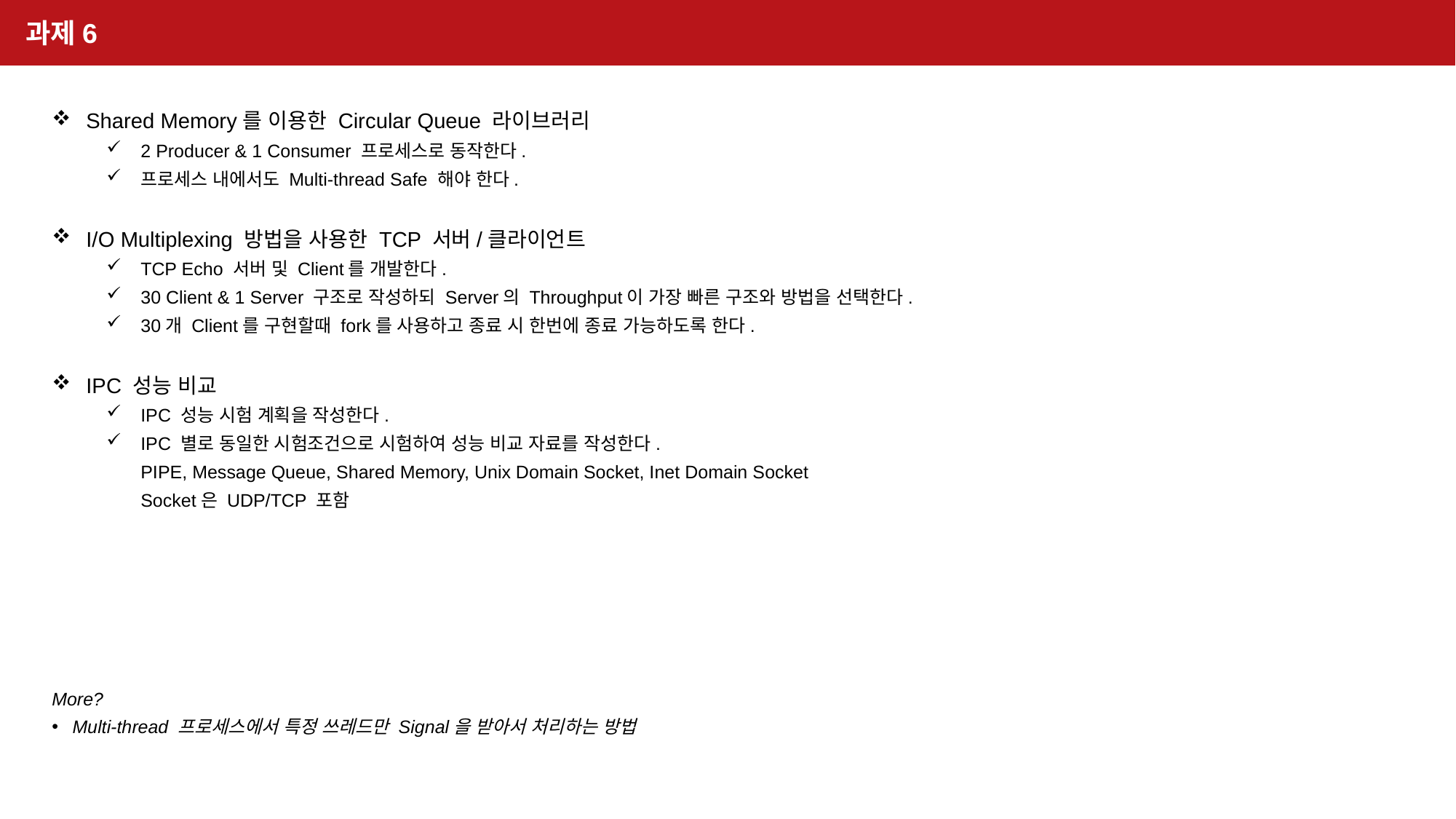

과제6
Shared Memory를 이용한 Circular Queue 라이브러리
2 Producer & 1 Consumer 프로세스로 동작한다.
프로세스 내에서도 Multi-thread Safe 해야 한다.

I/O Multiplexing 방법을 사용한 TCP 서버/클라이언트
TCP Echo 서버 및 Client를 개발한다.
30 Client & 1 Server 구조로 작성하되 Server의 Throughput이 가장 빠른 구조와 방법을 선택한다.
30개 Client를 구현할때 fork를 사용하고 종료 시 한번에 종료 가능하도록 한다.

IPC 성능 비교
IPC 성능 시험 계획을 작성한다.
IPC 별로 동일한 시험조건으로 시험하여 성능 비교 자료를 작성한다.
PIPE, Message Queue, Shared Memory, Unix Domain Socket, Inet Domain Socket
Socket은 UDP/TCP 포함

More?
Multi-thread 프로세스에서 특정 쓰레드만 Signal을 받아서 처리하는 방법